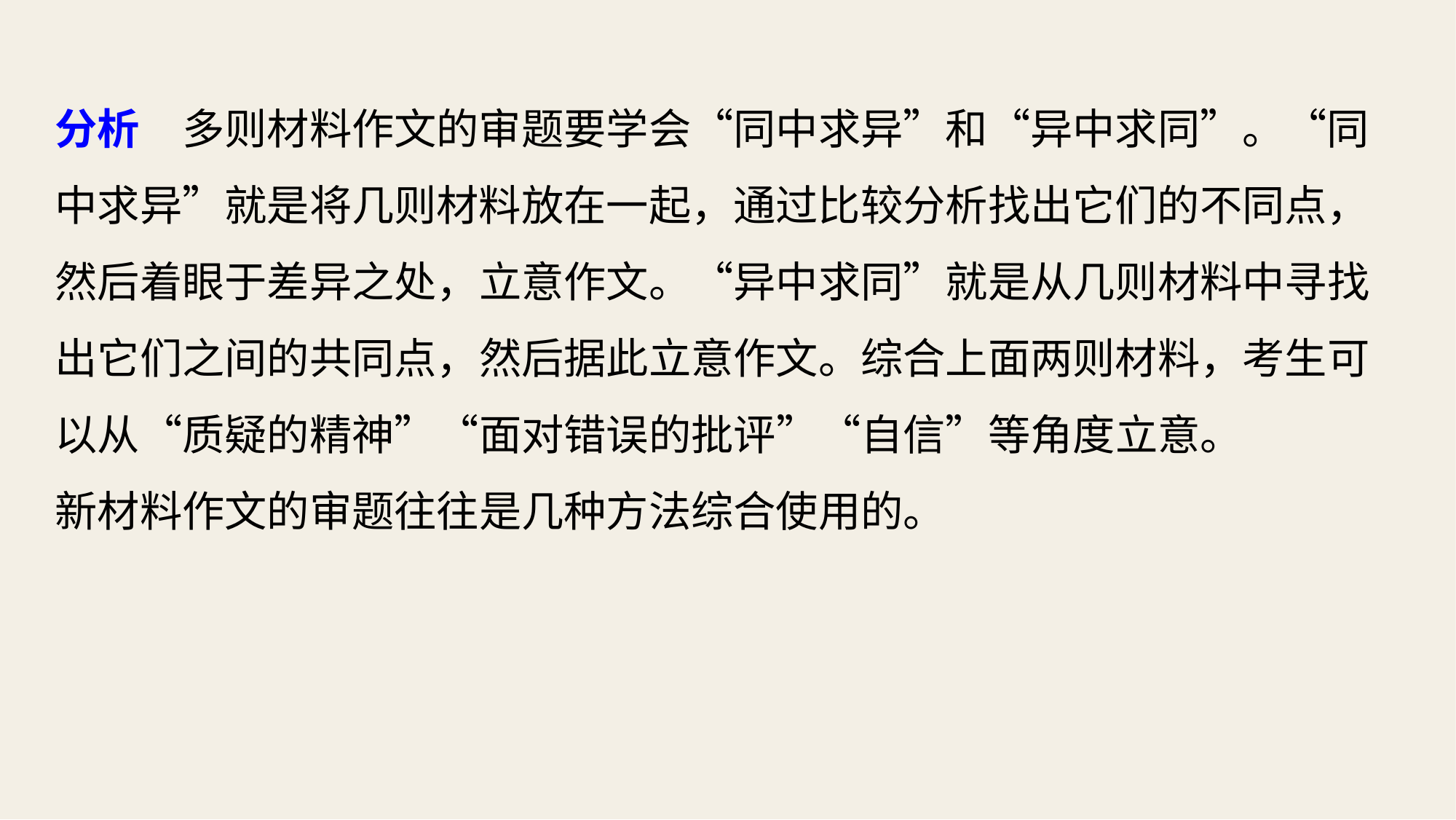

分析　多则材料作文的审题要学会“同中求异”和“异中求同”。“同中求异”就是将几则材料放在一起，通过比较分析找出它们的不同点，然后着眼于差异之处，立意作文。“异中求同”就是从几则材料中寻找出它们之间的共同点，然后据此立意作文。综合上面两则材料，考生可以从“质疑的精神”“面对错误的批评”“自信”等角度立意。
新材料作文的审题往往是几种方法综合使用的。